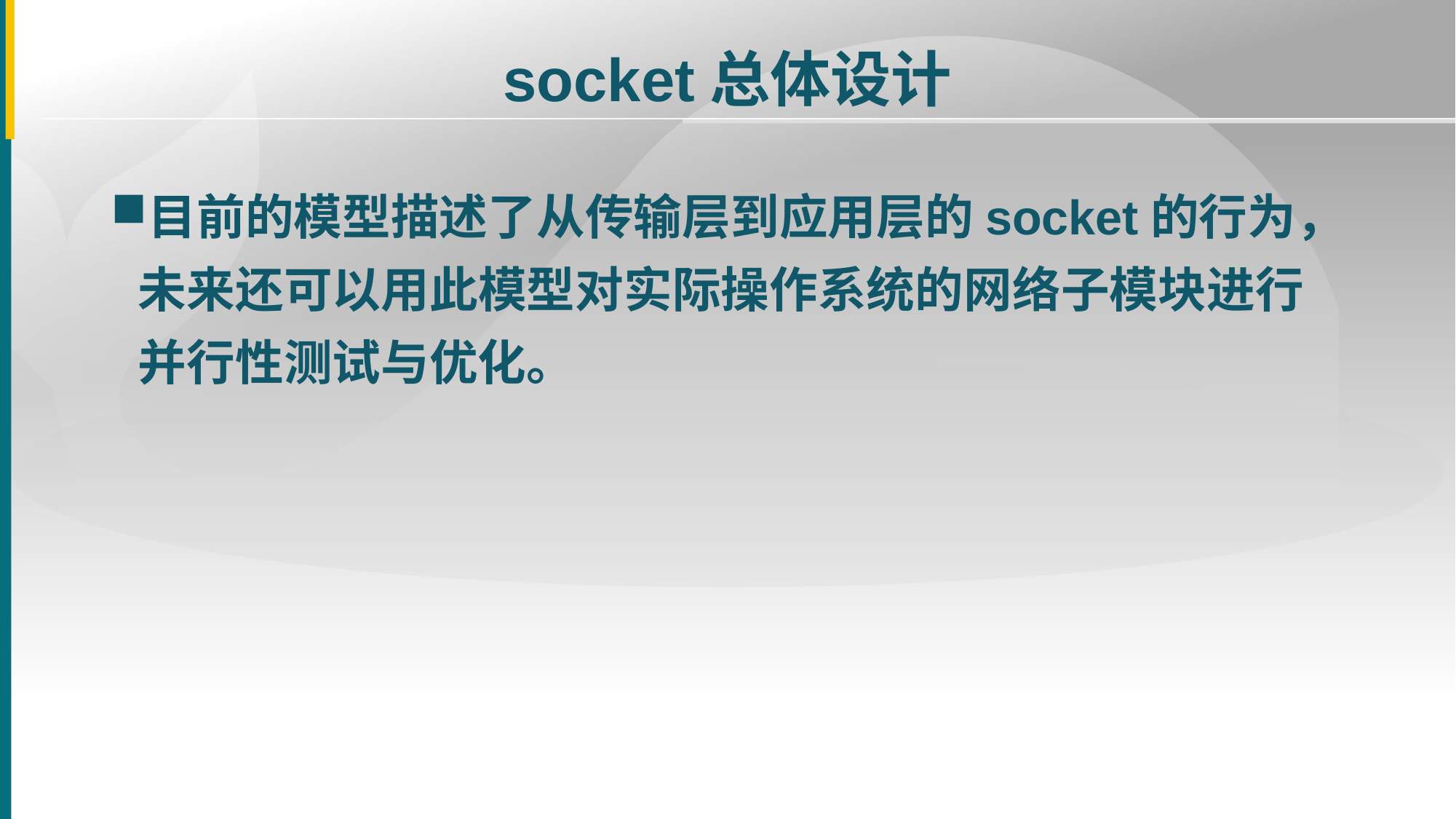

# socket总体设计
目前的模型描述了从传输层到应用层的socket的行为，未来还可以用此模型对实际操作系统的网络子模块进行并行性测试与优化。